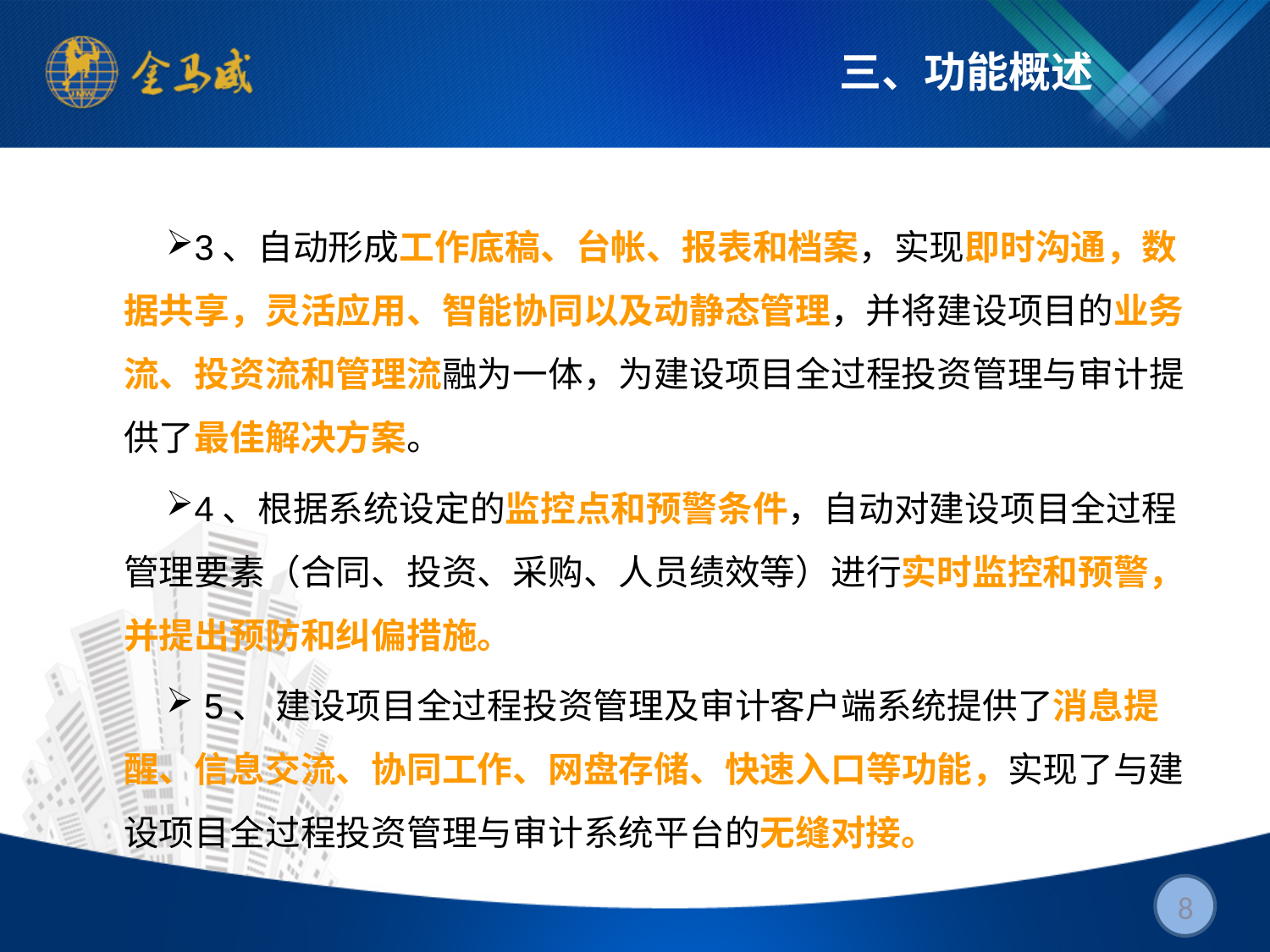

# 三、功能概述
3、自动形成工作底稿、台帐、报表和档案，实现即时沟通，数据共享，灵活应用、智能协同以及动静态管理，并将建设项目的业务流、投资流和管理流融为一体，为建设项目全过程投资管理与审计提供了最佳解决方案。
4、根据系统设定的监控点和预警条件，自动对建设项目全过程管理要素（合同、投资、采购、人员绩效等）进行实时监控和预警，并提出预防和纠偏措施。
 5、 建设项目全过程投资管理及审计客户端系统提供了消息提醒、信息交流、协同工作、网盘存储、快速入口等功能，实现了与建设项目全过程投资管理与审计系统平台的无缝对接。
8